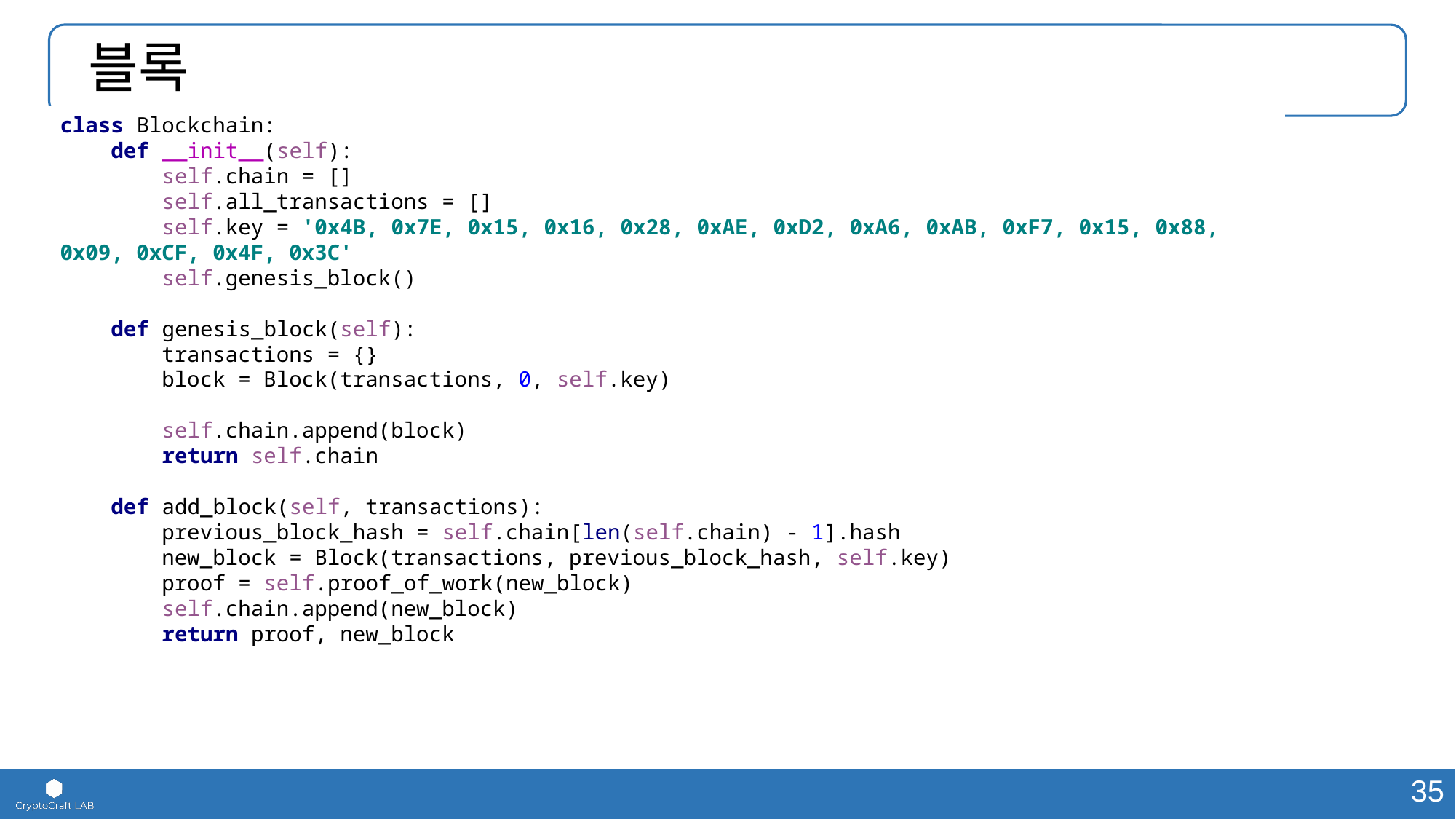

# 블록
class Blockchain:
    def __init__(self):
        self.chain = []
        self.all_transactions = []
        self.key = '0x4B, 0x7E, 0x15, 0x16, 0x28, 0xAE, 0xD2, 0xA6, 0xAB, 0xF7, 0x15, 0x88, 0x09, 0xCF, 0x4F, 0x3C'
        self.genesis_block()
    def genesis_block(self):
        transactions = {}
        block = Block(transactions, 0, self.key)
        self.chain.append(block)
        return self.chain
    def add_block(self, transactions):
        previous_block_hash = self.chain[len(self.chain) - 1].hash
        new_block = Block(transactions, previous_block_hash, self.key)
        proof = self.proof_of_work(new_block)
        self.chain.append(new_block)
        return proof, new_block